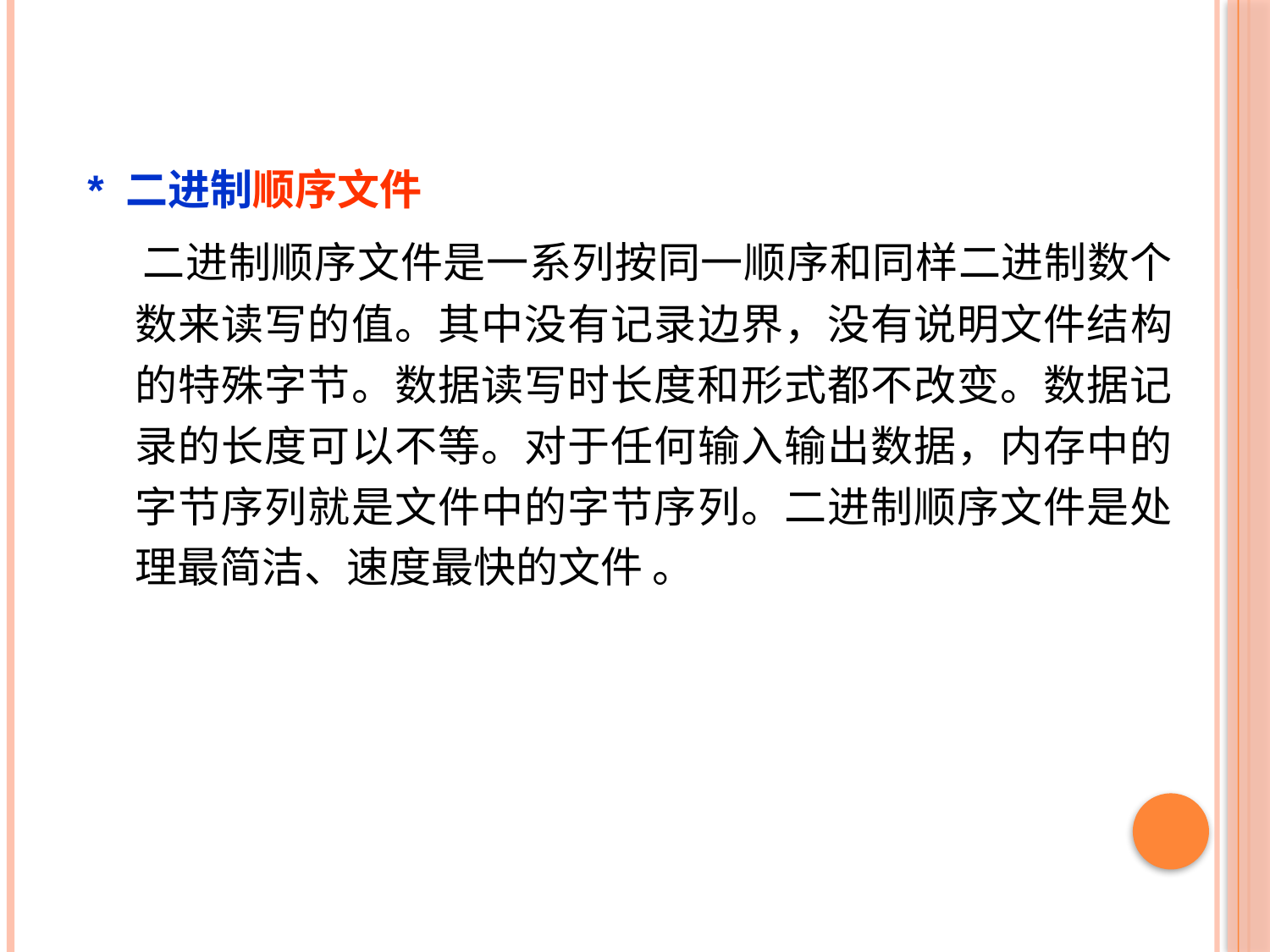

* 二进制顺序文件
      二进制顺序文件是一系列按同一顺序和同样二进制数个数来读写的值。其中没有记录边界，没有说明文件结构的特殊字节。数据读写时长度和形式都不改变。数据记录的长度可以不等。对于任何输入输出数据，内存中的字节序列就是文件中的字节序列。二进制顺序文件是处理最简洁、速度最快的文件 。